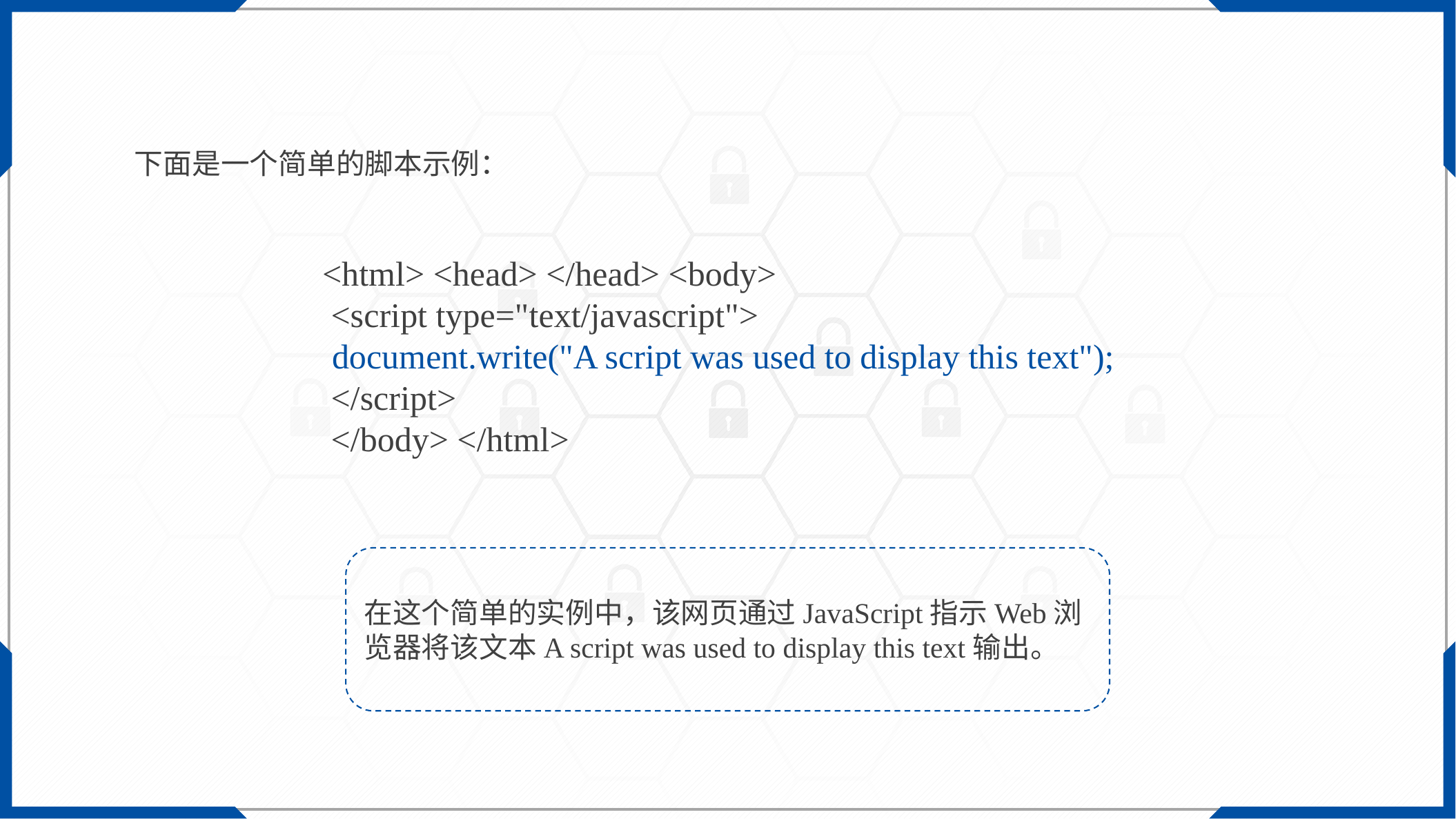

下面是一个简单的脚本示例：
<html> <head> </head> <body>
 <script type="text/javascript">
 document.write("A script was used to display this text");
 </script>
 </body> </html>
在这个简单的实例中，该网页通过JavaScript指示Web浏览器将该文本A script was used to display this text输出。